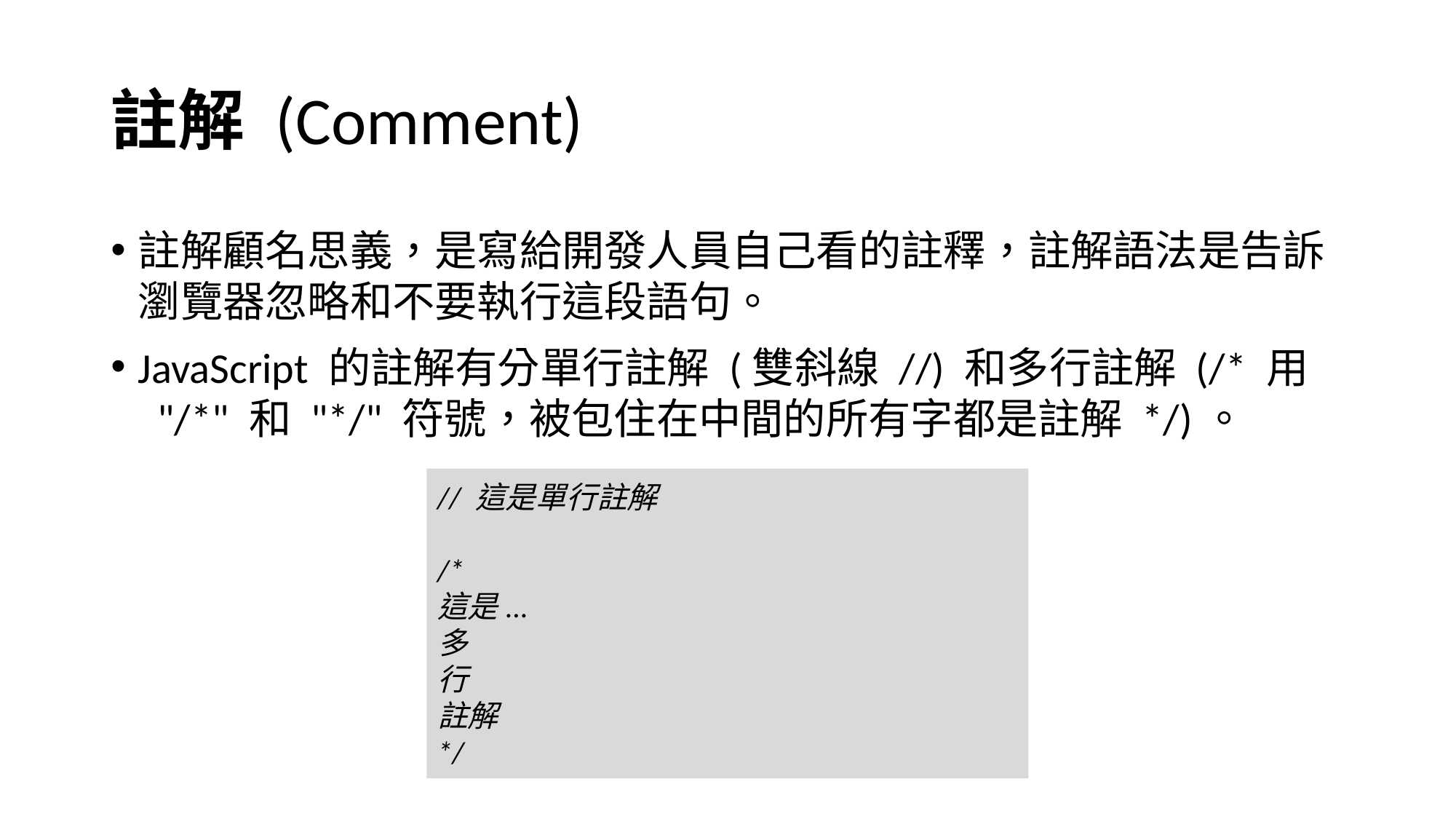

# 註解 (Comment)
註解顧名思義，是寫給開發人員自己看的註釋，註解語法是告訴瀏覽器忽略和不要執行這段語句。
JavaScript 的註解有分單行註解 (雙斜線 //) 和多行註解 (/* 用 "/*" 和 "*/" 符號，被包住在中間的所有字都是註解 */)。
// 這是單行註解

/*
這是...
多
行
註解
*/